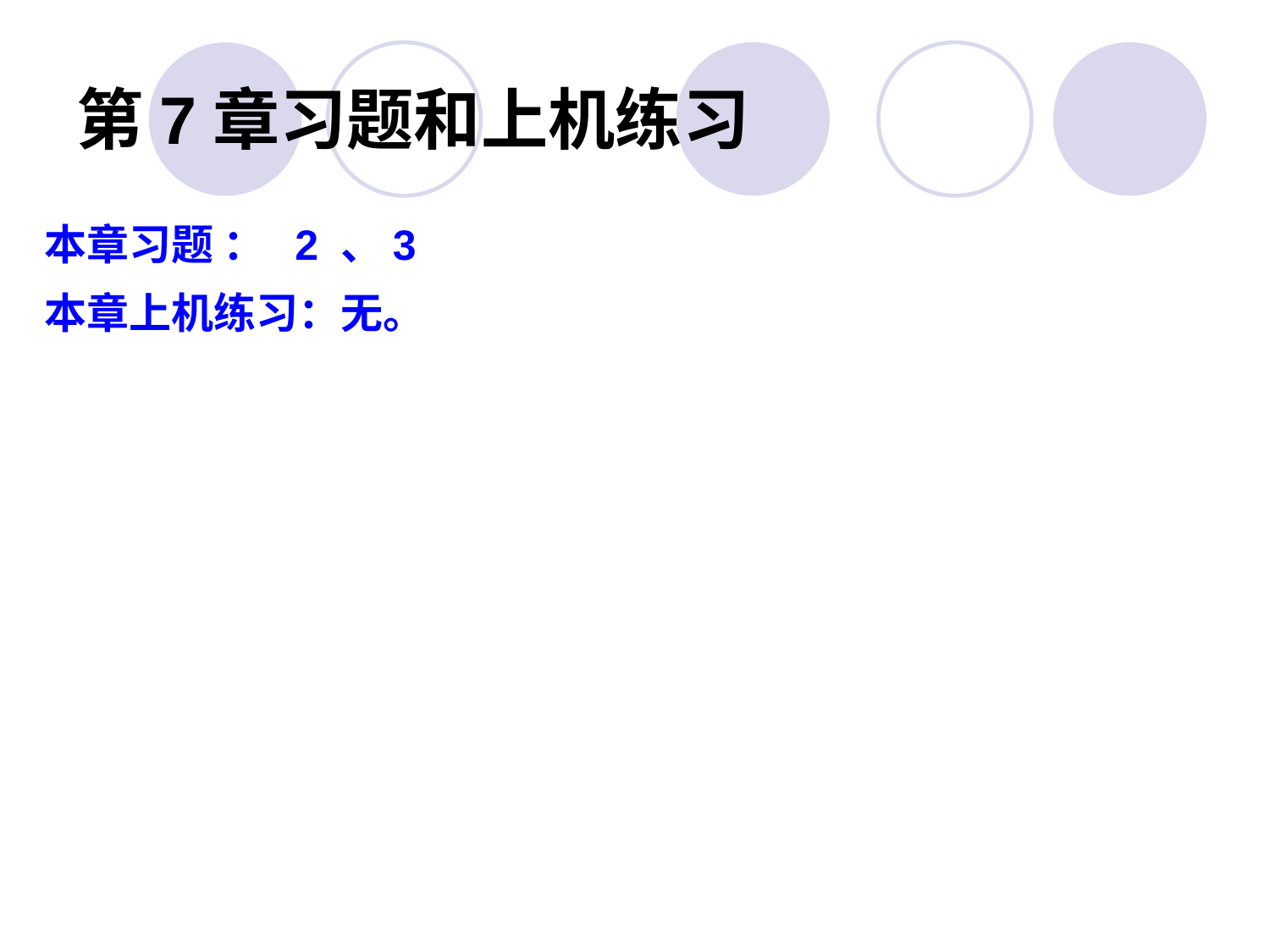

# 第7章习题和上机练习
本章习题 ：  2 、3
本章上机练习：无。